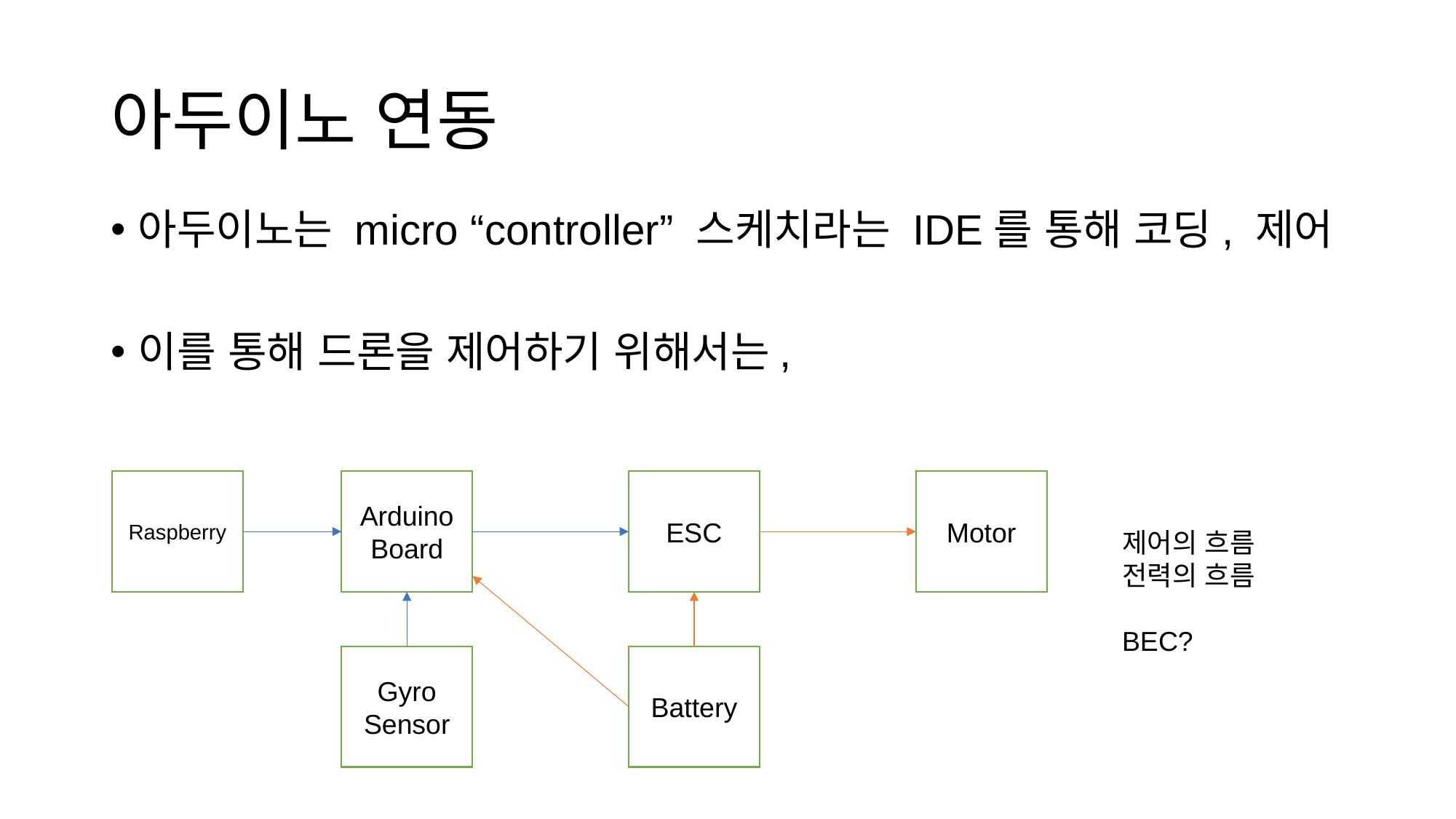

# 아두이노 연동
아두이노는 micro “controller” 스케치라는 IDE를 통해 코딩, 제어

이를 통해 드론을 제어하기 위해서는,

Raspberry
Arduino
Board
ESC
Motor
Gyro
Sensor
Battery
제어의 흐름
전력의 흐름

BEC?